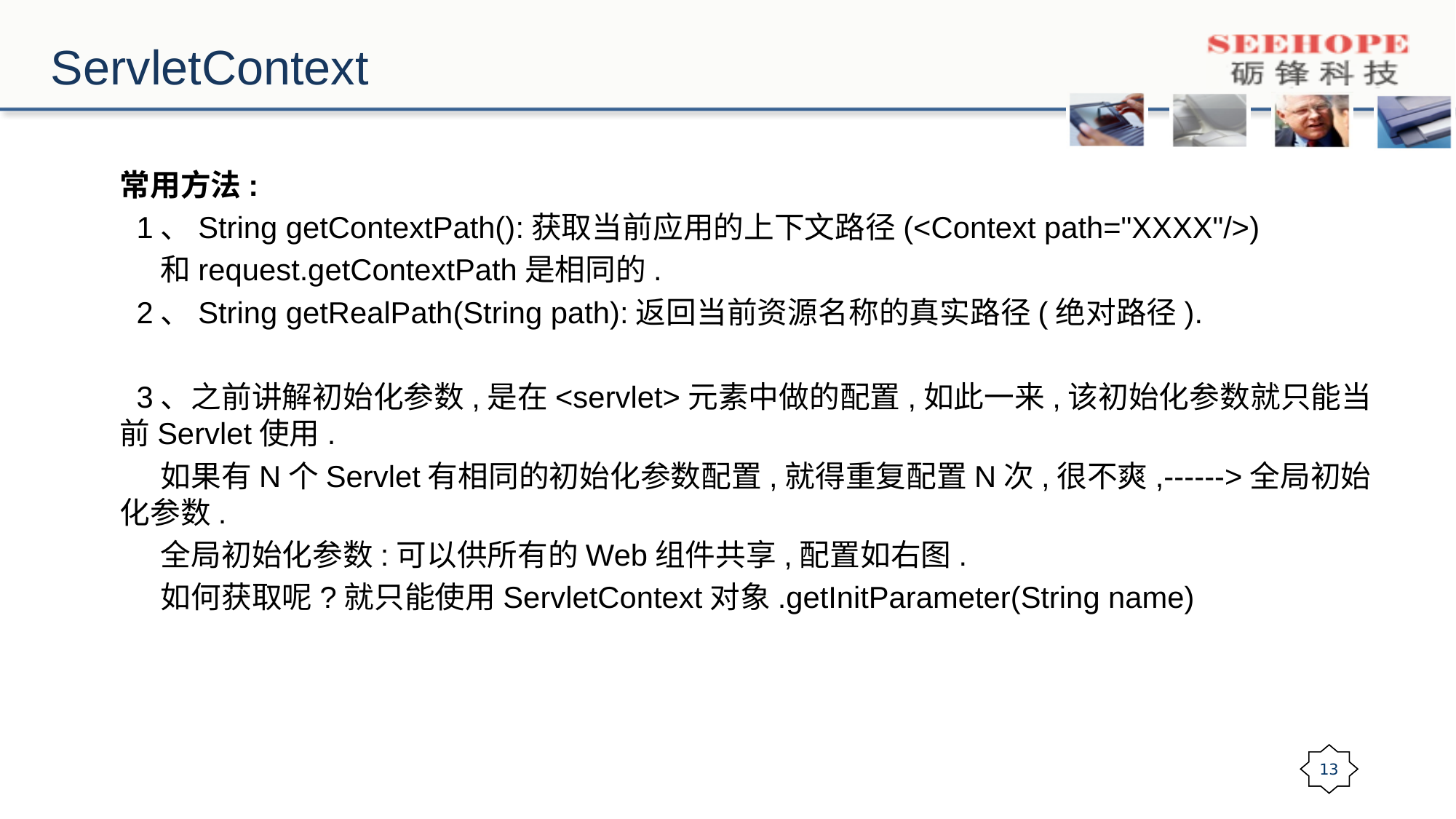

# ServletContext
常用方法:
  1、String getContextPath():获取当前应用的上下文路径(<Context path="XXXX"/>)
     和request.getContextPath是相同的.
  2、String getRealPath(String path):返回当前资源名称的真实路径(绝对路径).

  3、之前讲解初始化参数,是在<servlet>元素中做的配置,如此一来,该初始化参数就只能当前Servlet使用.
     如果有N个Servlet有相同的初始化参数配置,就得重复配置N次,很不爽,------>全局初始化参数.
     全局初始化参数:可以供所有的Web组件共享,配置如右图.
     如何获取呢?就只能使用ServletContext对象.getInitParameter(String name)